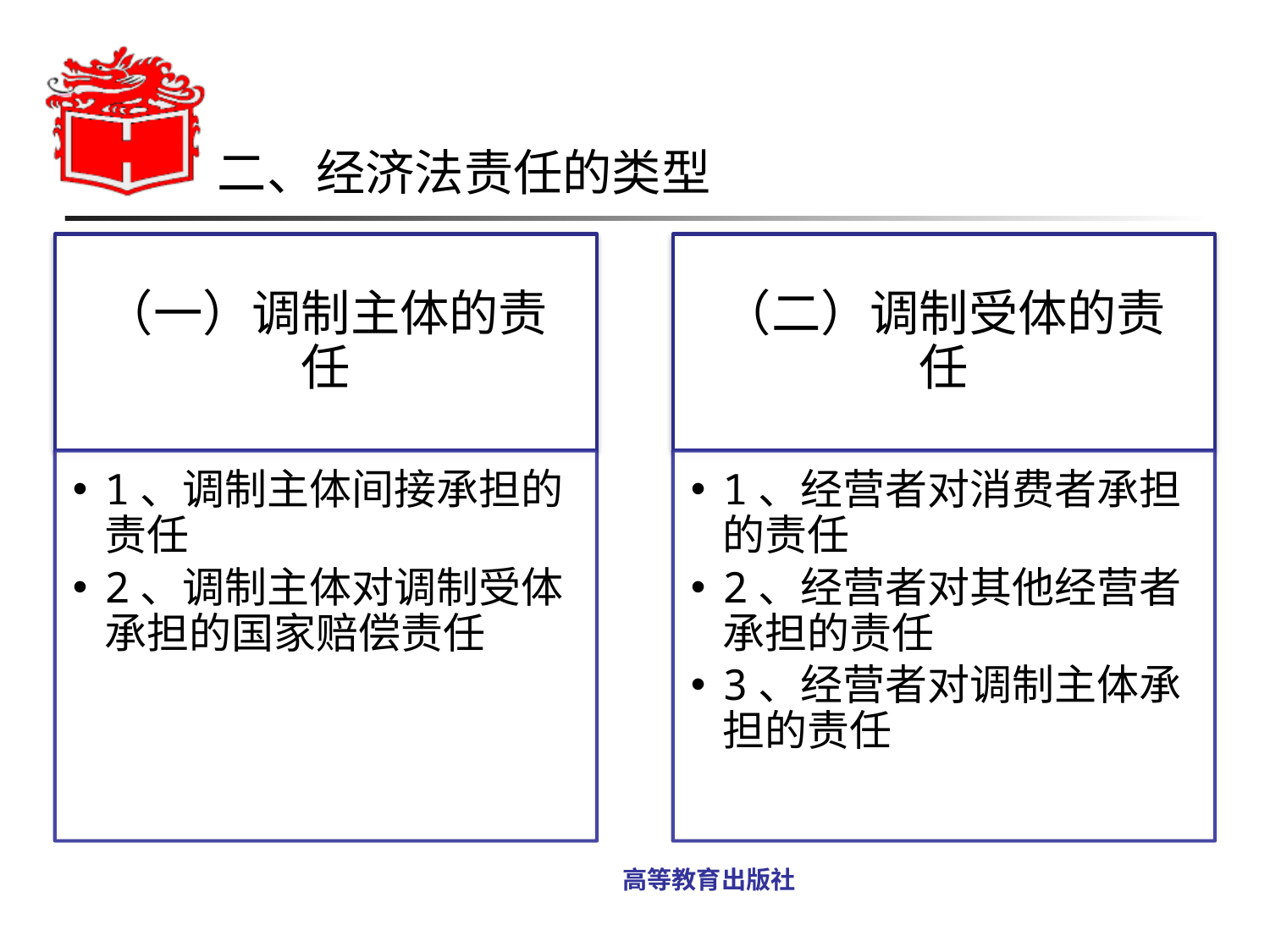

二、经济法责任的类型
（一）调制主体的责任
1、调制主体间接承担的责任
2、调制主体对调制受体承担的国家赔偿责任
（二）调制受体的责任
1、经营者对消费者承担的责任
2、经营者对其他经营者承担的责任
3、经营者对调制主体承担的责任

高等教育出版社